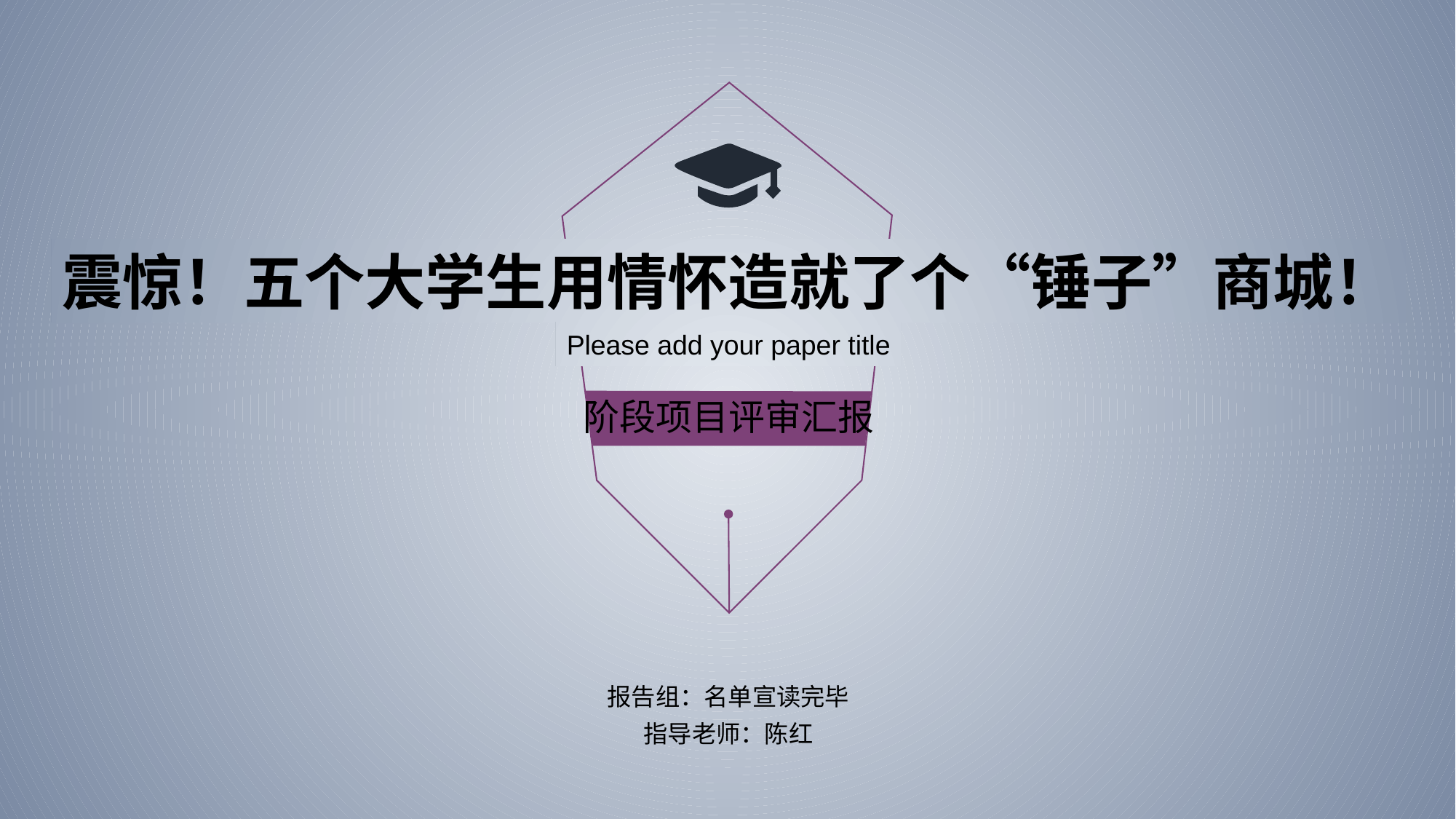

震惊！五个大学生用情怀造就了个“锤子”商城！
Please add your paper title
阶段项目评审汇报

报告组：名单宣读完毕
指导老师：陈红